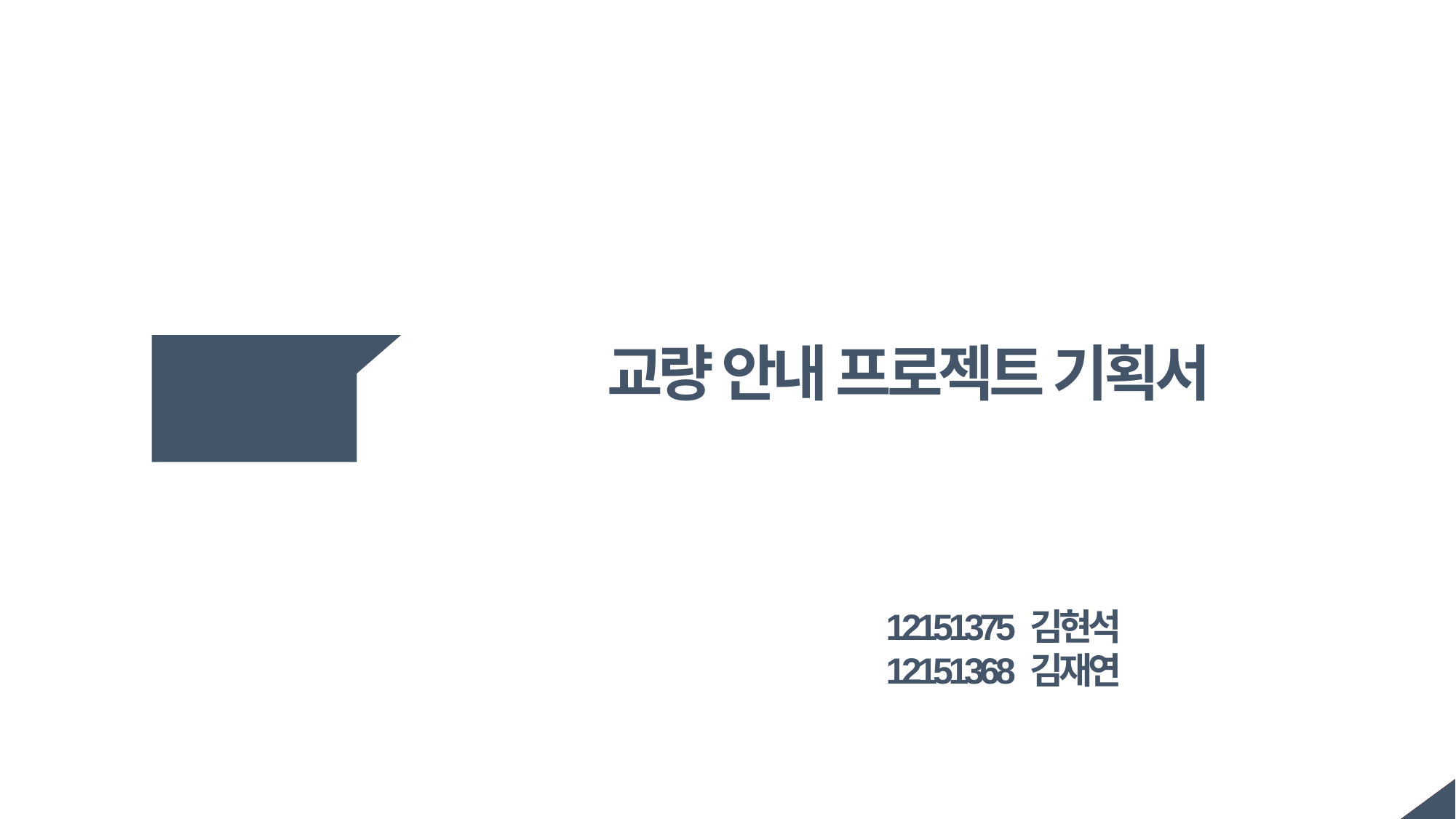

교량 안내 프로젝트 기획서

 12151375 김현석
 12151368 김재연